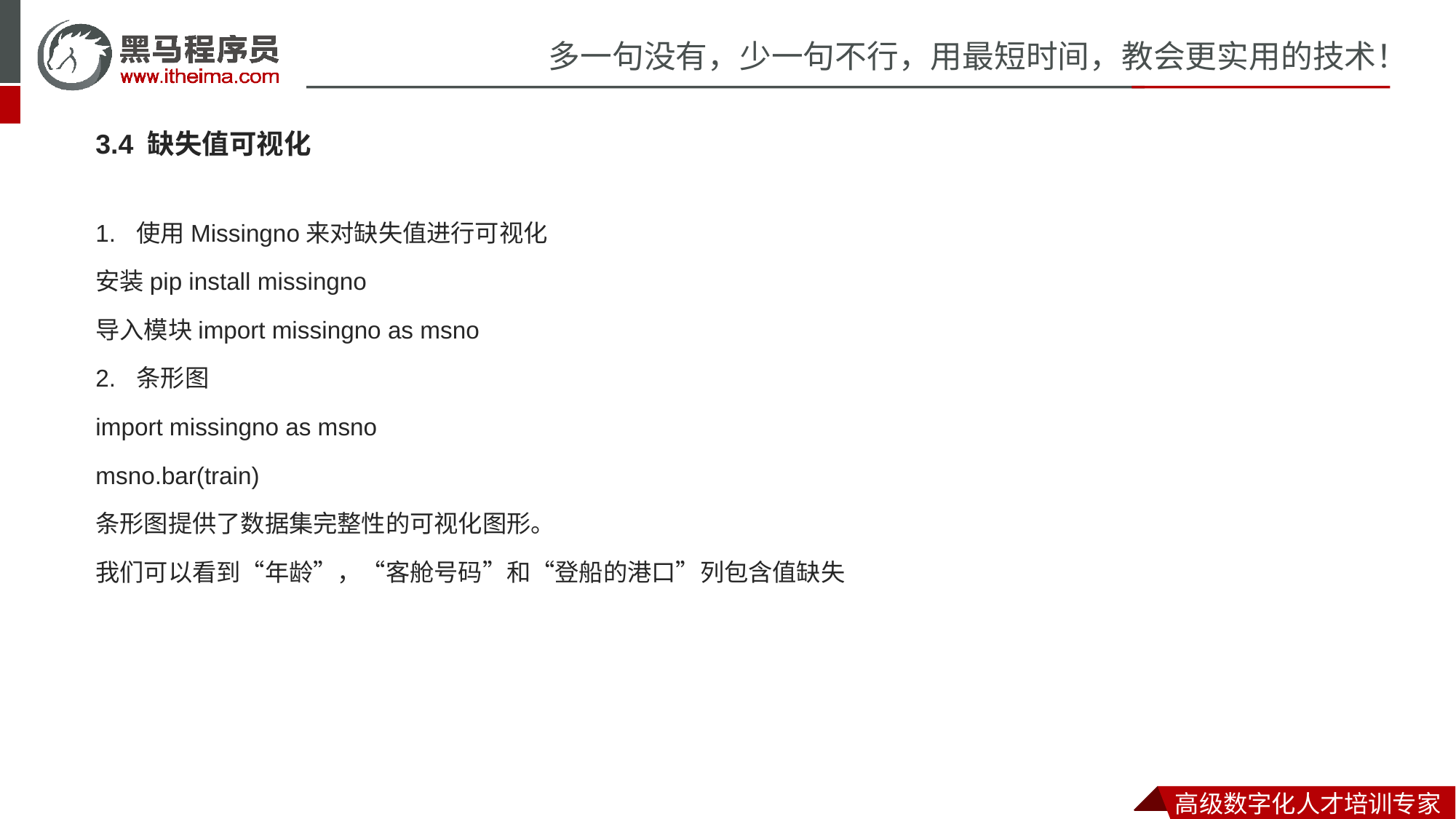

3.4 缺失值可视化
使用Missingno来对缺失值进行可视化
安装pip install missingno
导入模块import missingno as msno
条形图
import missingno as msno
msno.bar(train)
条形图提供了数据集完整性的可视化图形。
我们可以看到“年龄”，“客舱号码”和“登船的港口”列包含值缺失